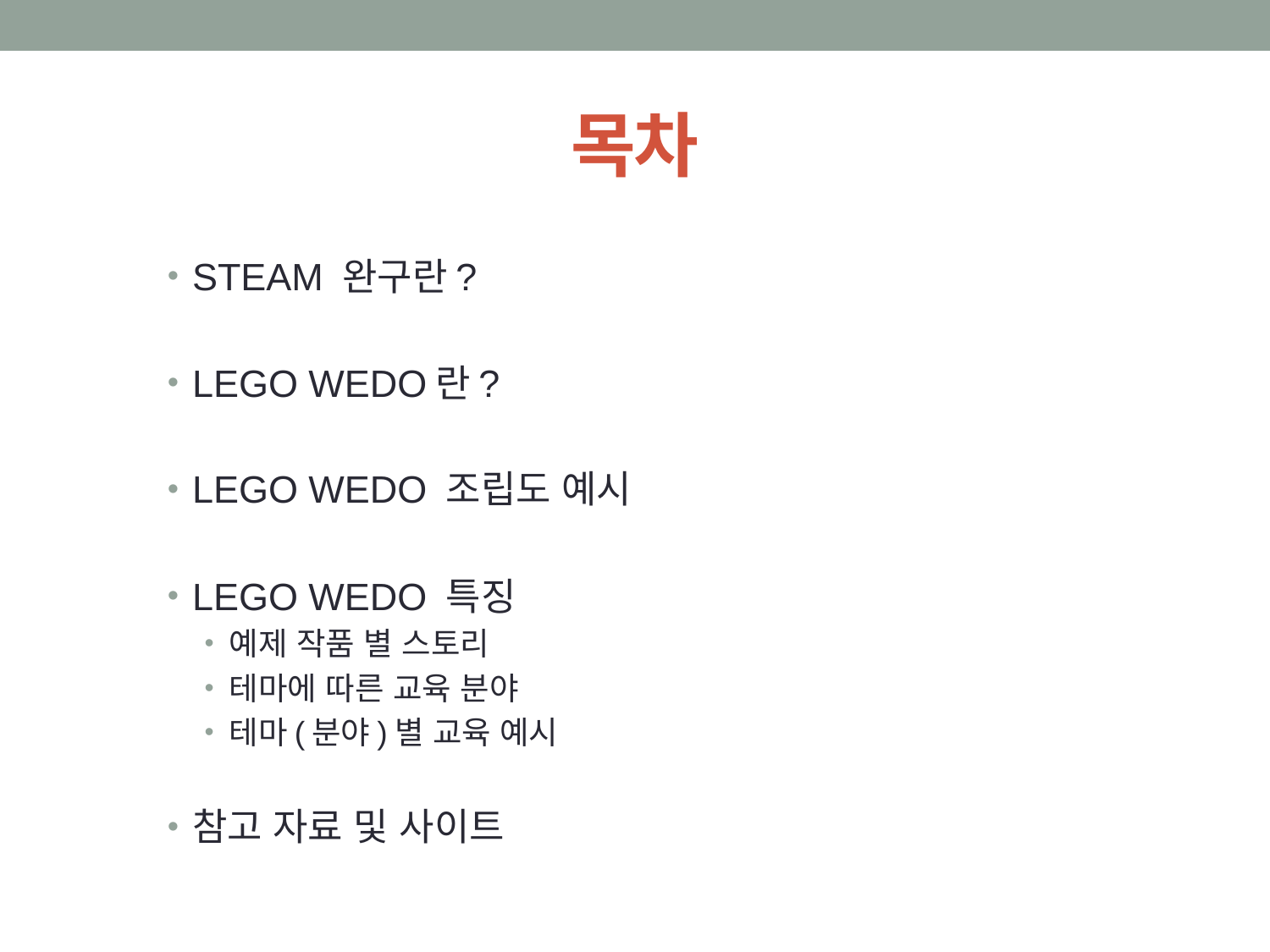

# 목차
STEAM 완구란?

LEGO WEDO란?

LEGO WEDO 조립도 예시

LEGO WEDO 특징
예제 작품 별 스토리
테마에 따른 교육 분야
테마(분야)별 교육 예시

참고 자료 및 사이트